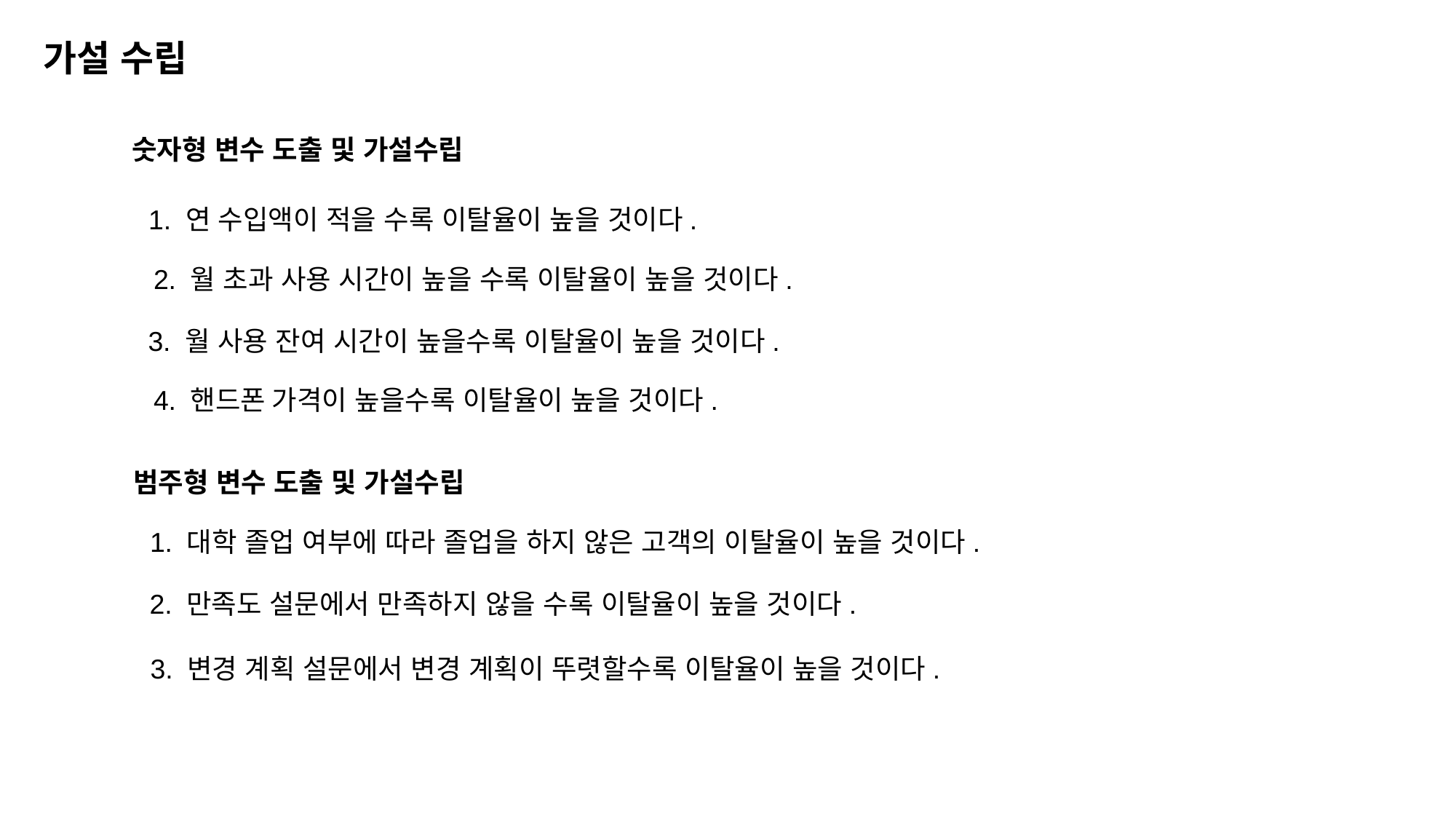

가설 수립
숫자형 변수 도출 및 가설수립
1. 연 수입액이 적을 수록 이탈율이 높을 것이다.
2. 월 초과 사용 시간이 높을 수록 이탈율이 높을 것이다.
3. 월 사용 잔여 시간이 높을수록 이탈율이 높을 것이다.
4. 핸드폰 가격이 높을수록 이탈율이 높을 것이다.
범주형 변수 도출 및 가설수립
1. 대학 졸업 여부에 따라 졸업을 하지 않은 고객의 이탈율이 높을 것이다.
2. 만족도 설문에서 만족하지 않을 수록 이탈율이 높을 것이다.
3. 변경 계획 설문에서 변경 계획이 뚜렷할수록 이탈율이 높을 것이다.